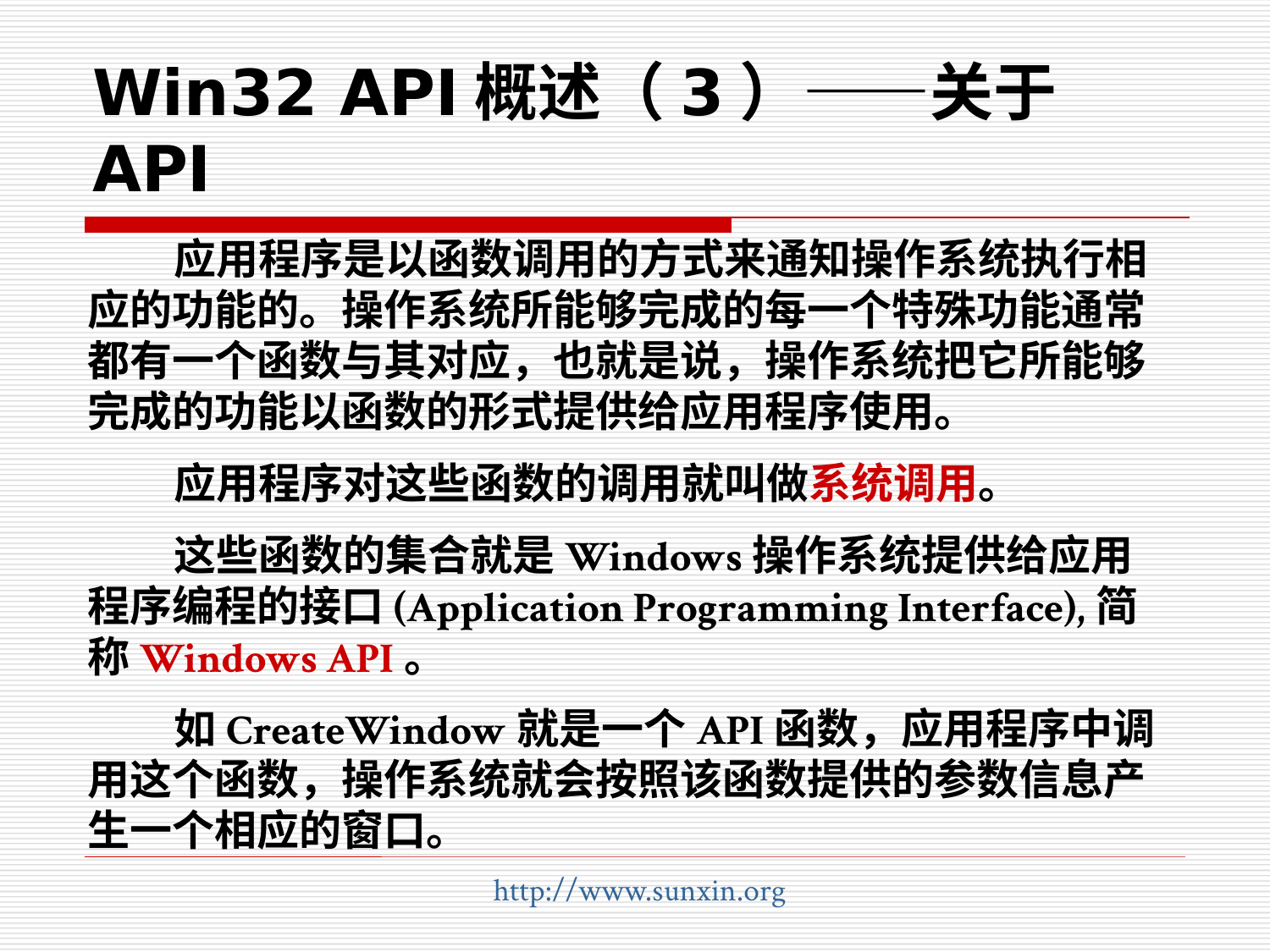

# Win32 API概述（3）——关于API
        应用程序是以函数调用的方式来通知操作系统执行相应的功能的。操作系统所能够完成的每一个特殊功能通常都有一个函数与其对应，也就是说，操作系统把它所能够完成的功能以函数的形式提供给应用程序使用。
        应用程序对这些函数的调用就叫做系统调用。
        这些函数的集合就是Windows操作系统提供给应用程序编程的接口(Application Programming Interface),简称Windows API。
        如CreateWindow就是一个API函数，应用程序中调用这个函数，操作系统就会按照该函数提供的参数信息产生一个相应的窗口。
http://www.sunxin.org